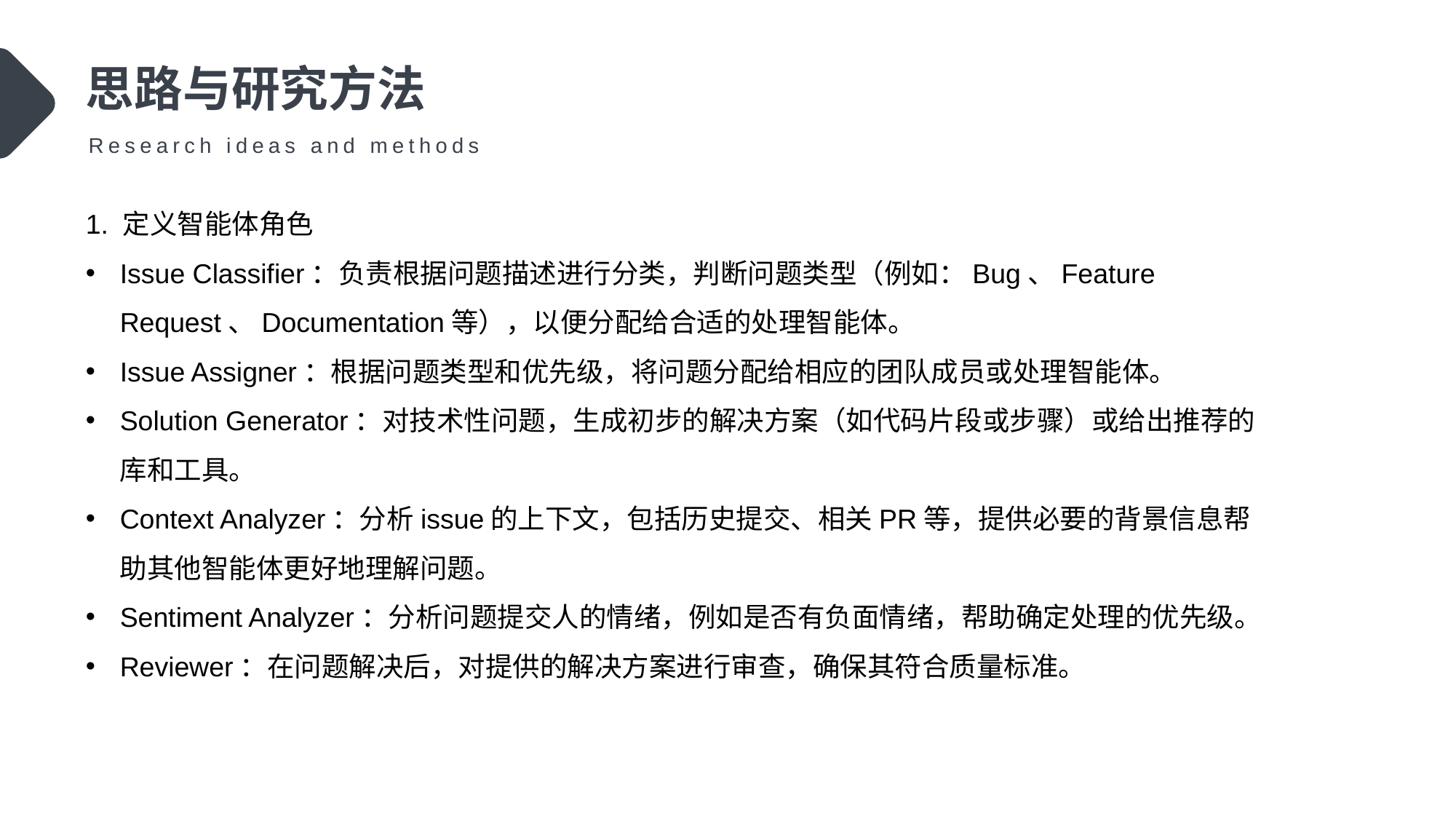

思路与研究方法

Research ideas and methods
1. 定义智能体角色
Issue Classifier：负责根据问题描述进行分类，判断问题类型（例如：Bug、Feature Request、Documentation等），以便分配给合适的处理智能体。
Issue Assigner：根据问题类型和优先级，将问题分配给相应的团队成员或处理智能体。
Solution Generator：对技术性问题，生成初步的解决方案（如代码片段或步骤）或给出推荐的库和工具。
Context Analyzer：分析issue的上下文，包括历史提交、相关PR等，提供必要的背景信息帮助其他智能体更好地理解问题。
Sentiment Analyzer：分析问题提交人的情绪，例如是否有负面情绪，帮助确定处理的优先级。
Reviewer：在问题解决后，对提供的解决方案进行审查，确保其符合质量标准。